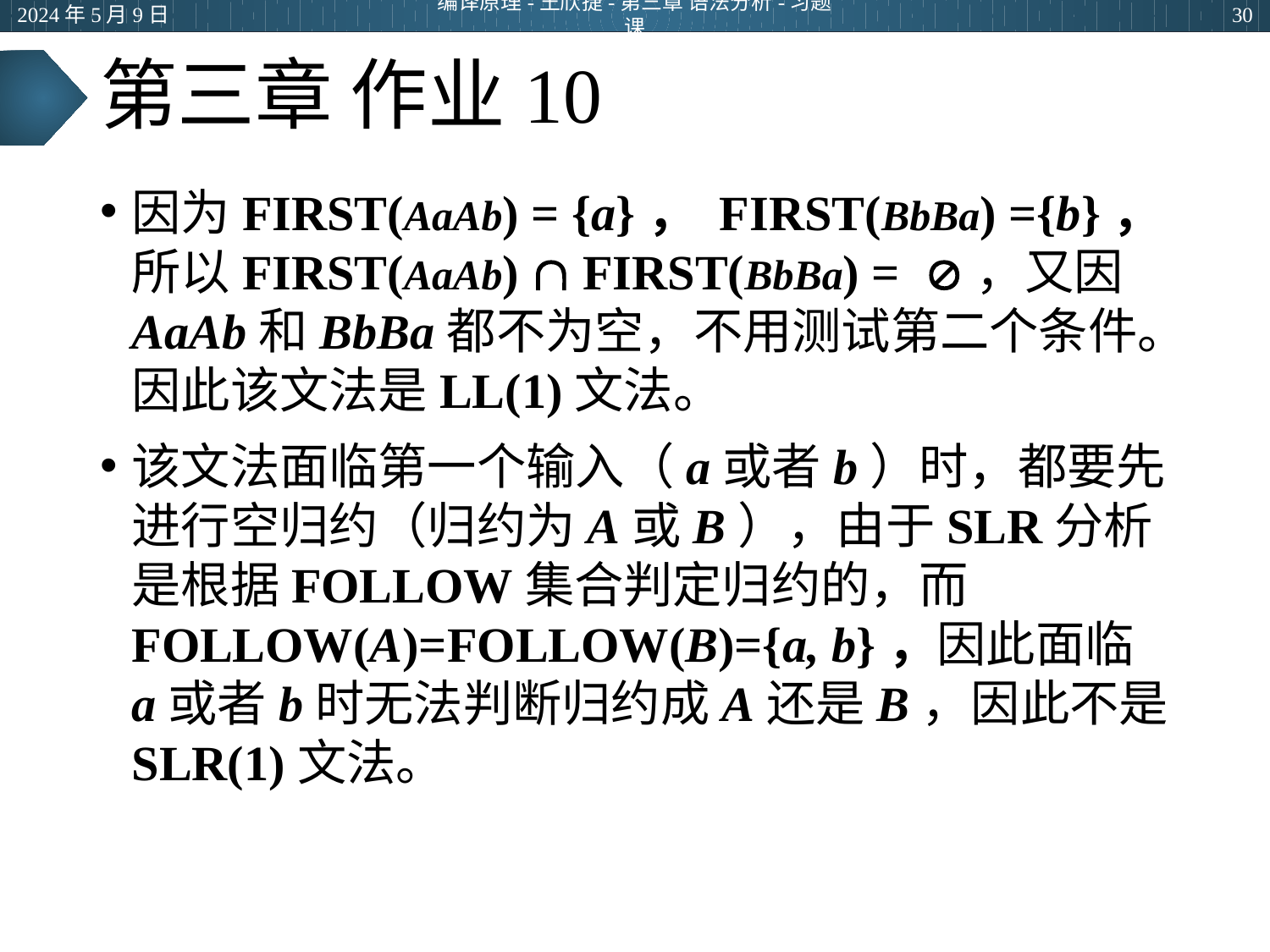

2024年5月9日
编译原理-王欣捷-第三章 语法分析-习题课
30
# 第三章 作业10
因为FIRST(AaAb) = {a}， FIRST(BbBa) ={b}，所以FIRST(AaAb) ∩ FIRST(BbBa) =  ∅，又因AaAb和BbBa都不为空，不用测试第二个条件。因此该文法是LL(1)文法。
该文法面临第一个输入（a或者b）时，都要先进行空归约（归约为A或B），由于SLR分析是根据FOLLOW集合判定归约的，而FOLLOW(A)=FOLLOW(B)={a, b}，因此面临a或者b时无法判断归约成A还是B，因此不是SLR(1)文法。